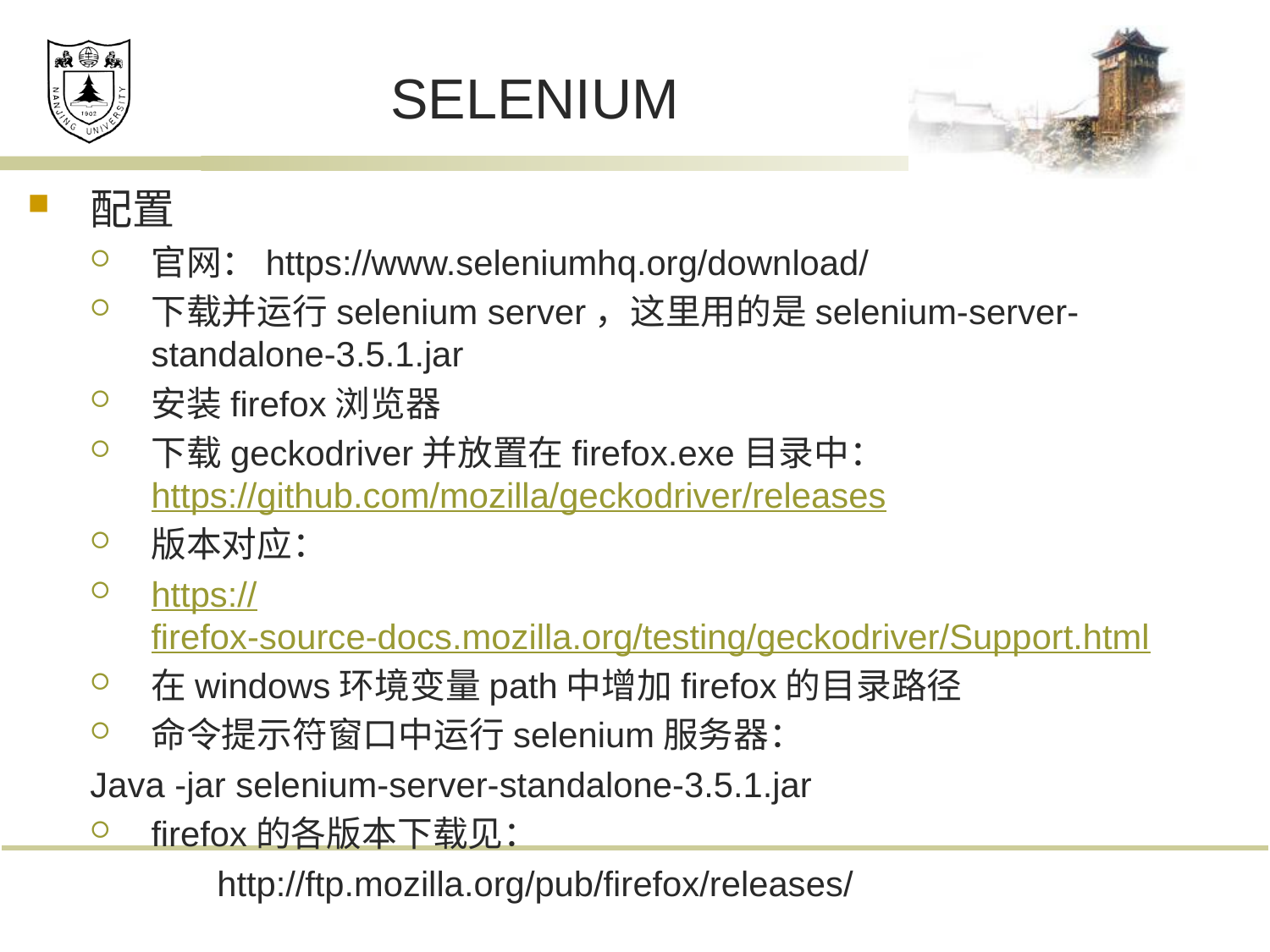

# SELENIUM
配置
官网：https://www.seleniumhq.org/download/
下载并运行selenium server，这里用的是selenium-server-standalone-3.5.1.jar
安装firefox浏览器
下载geckodriver并放置在firefox.exe目录中：https://github.com/mozilla/geckodriver/releases
版本对应：
https://firefox-source-docs.mozilla.org/testing/geckodriver/Support.html
在windows环境变量path中增加firefox的目录路径
命令提示符窗口中运行selenium服务器：
Java -jar selenium-server-standalone-3.5.1.jar
firefox的各版本下载见：
	http://ftp.mozilla.org/pub/firefox/releases/